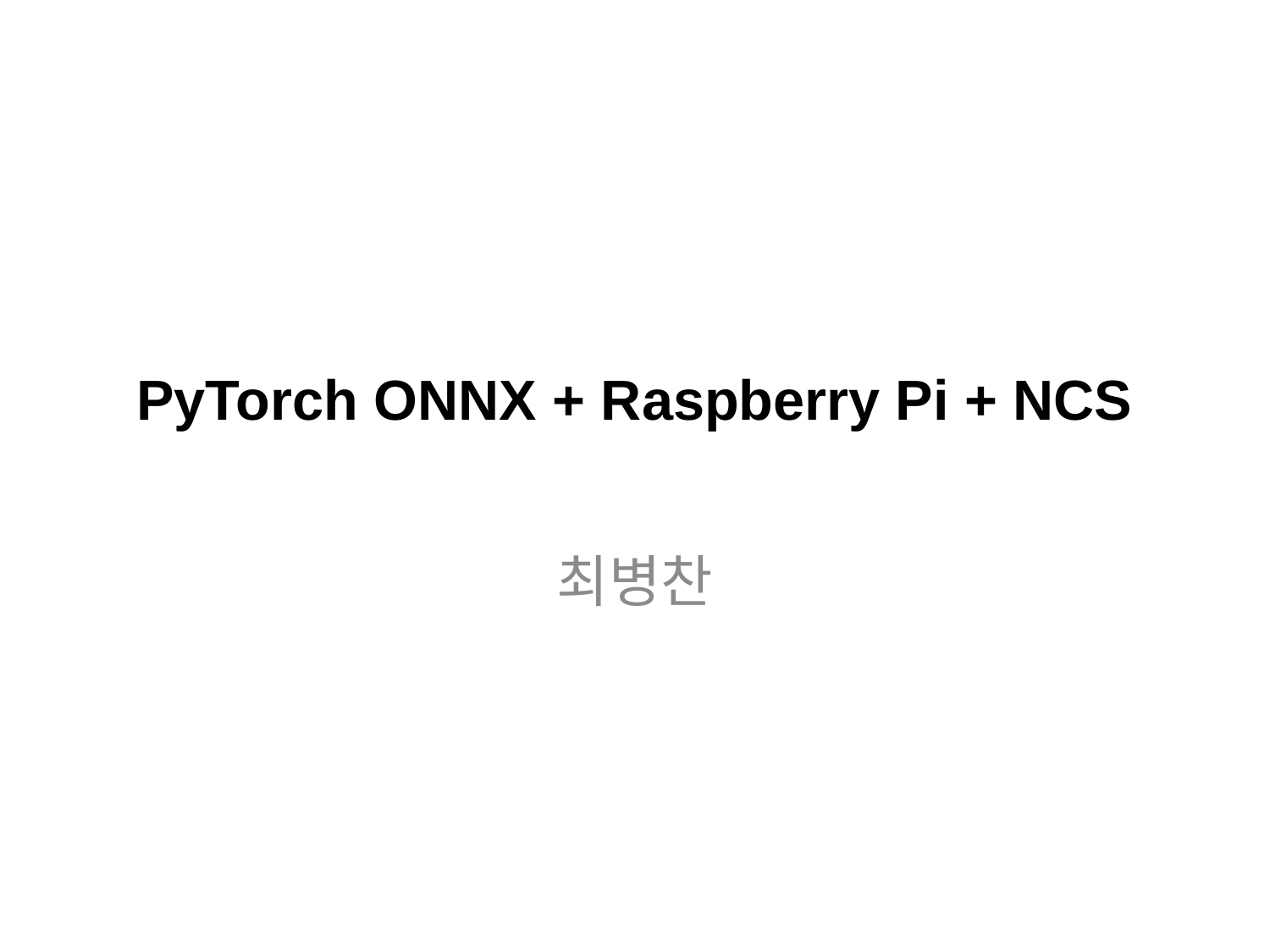

# PyTorch ONNX + Raspberry Pi + NCS
최병찬